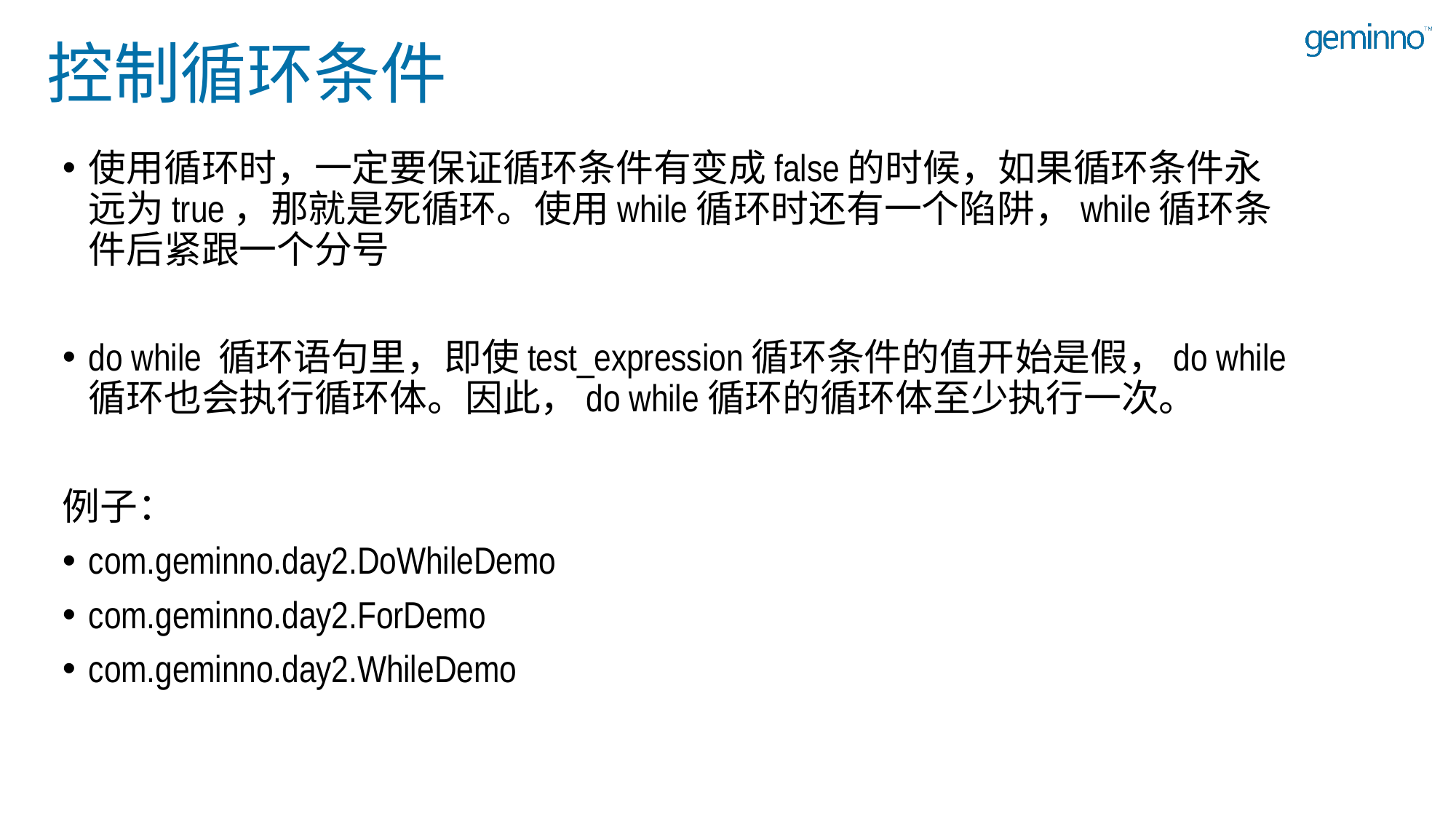

# 控制循环条件
使用循环时，一定要保证循环条件有变成false的时候，如果循环条件永远为true，那就是死循环。使用while循环时还有一个陷阱，while循环条件后紧跟一个分号

do while 循环语句里，即使test_expression循环条件的值开始是假，do while循环也会执行循环体。因此，do while循环的循环体至少执行一次。

例子：
com.geminno.day2.DoWhileDemo
com.geminno.day2.ForDemo
com.geminno.day2.WhileDemo